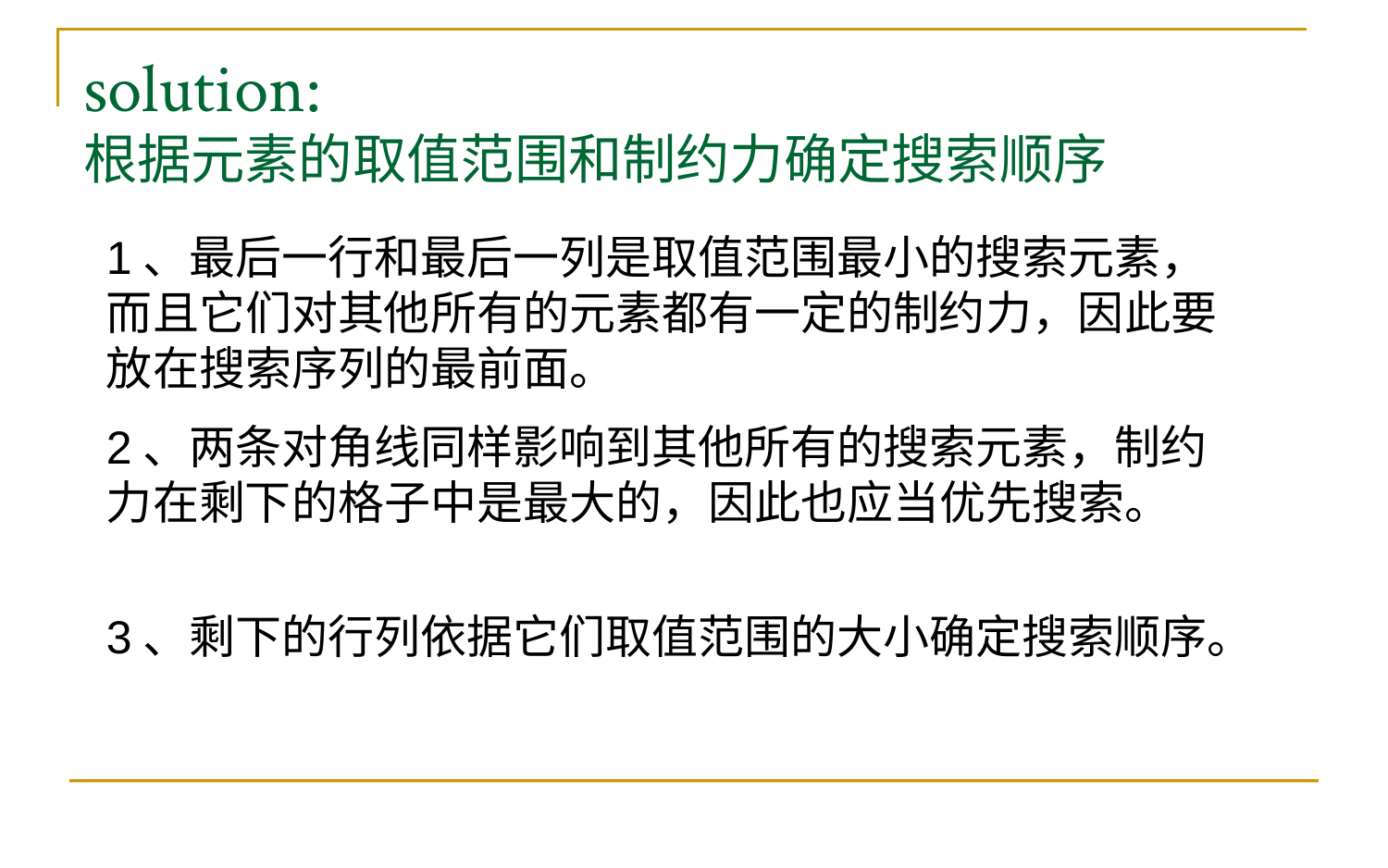

# solution: 根据元素的取值范围和制约力确定搜索顺序
1、最后一行和最后一列是取值范围最小的搜索元素，而且它们对其他所有的元素都有一定的制约力，因此要放在搜索序列的最前面。
2、两条对角线同样影响到其他所有的搜索元素，制约力在剩下的格子中是最大的，因此也应当优先搜索。
3、剩下的行列依据它们取值范围的大小确定搜索顺序。